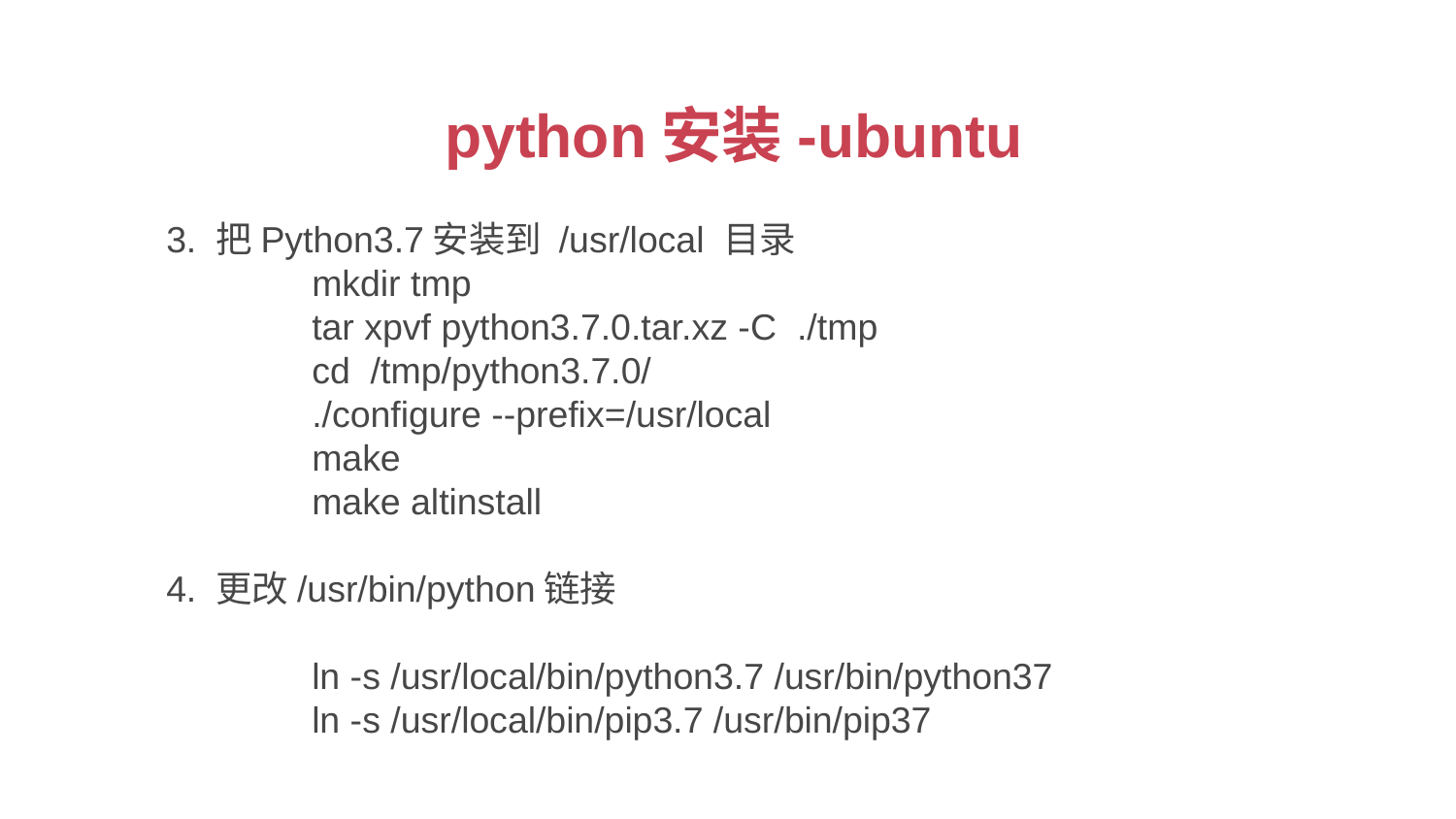

python安装-ubuntu
3. 把Python3.7安装到 /usr/local 目录
	mkdir tmp
	tar xpvf python3.7.0.tar.xz -C  ./tmp
	cd  /tmp/python3.7.0/
	./configure --prefix=/usr/local
	make
	make altinstall

4. 更改/usr/bin/python链接

	ln -s /usr/local/bin/python3.7 /usr/bin/python37
	ln -s /usr/local/bin/pip3.7 /usr/bin/pip37